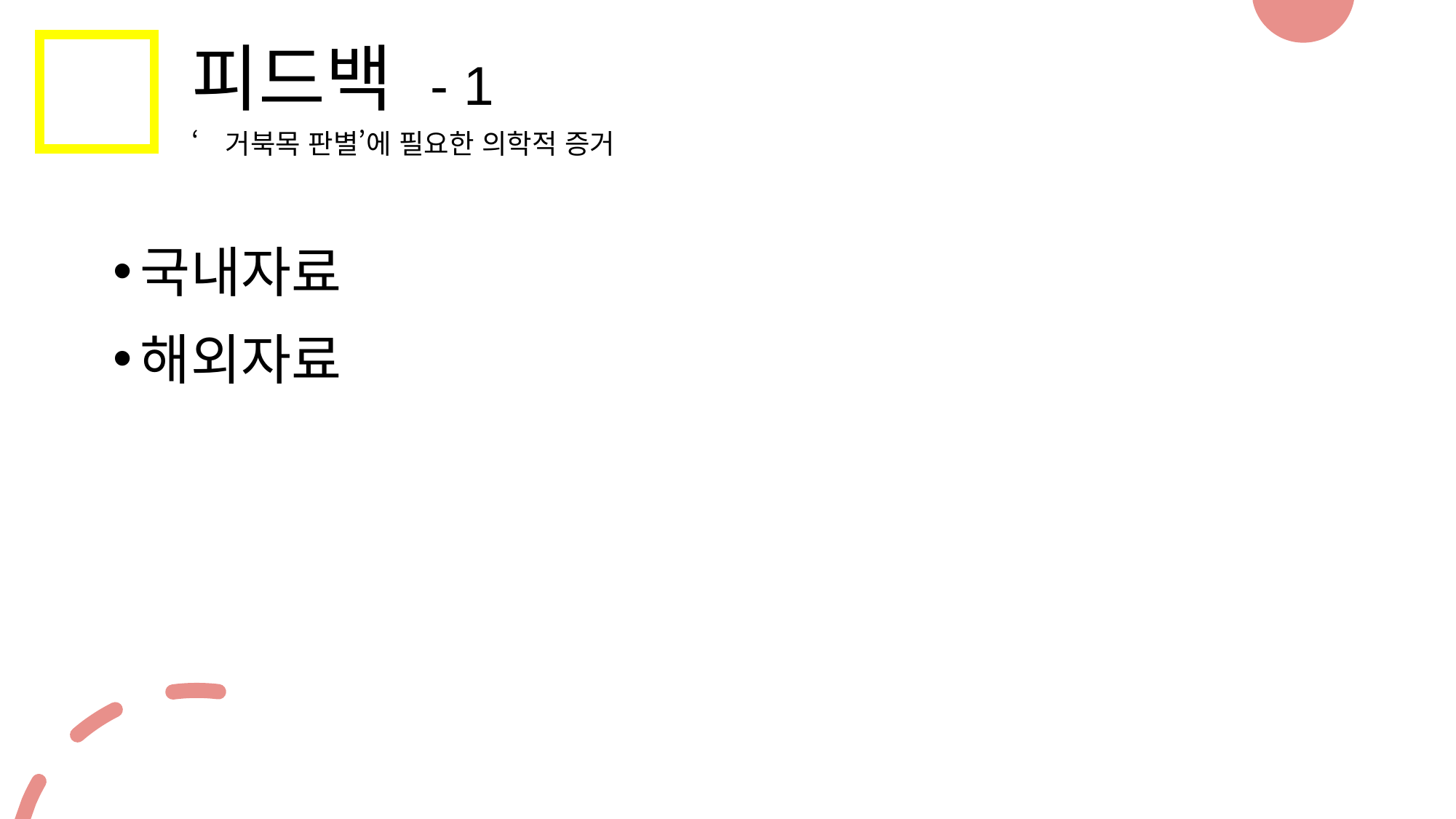

피드백 - 1

‘거북목 판별’에 필요한 의학적 증거
국내자료
해외자료